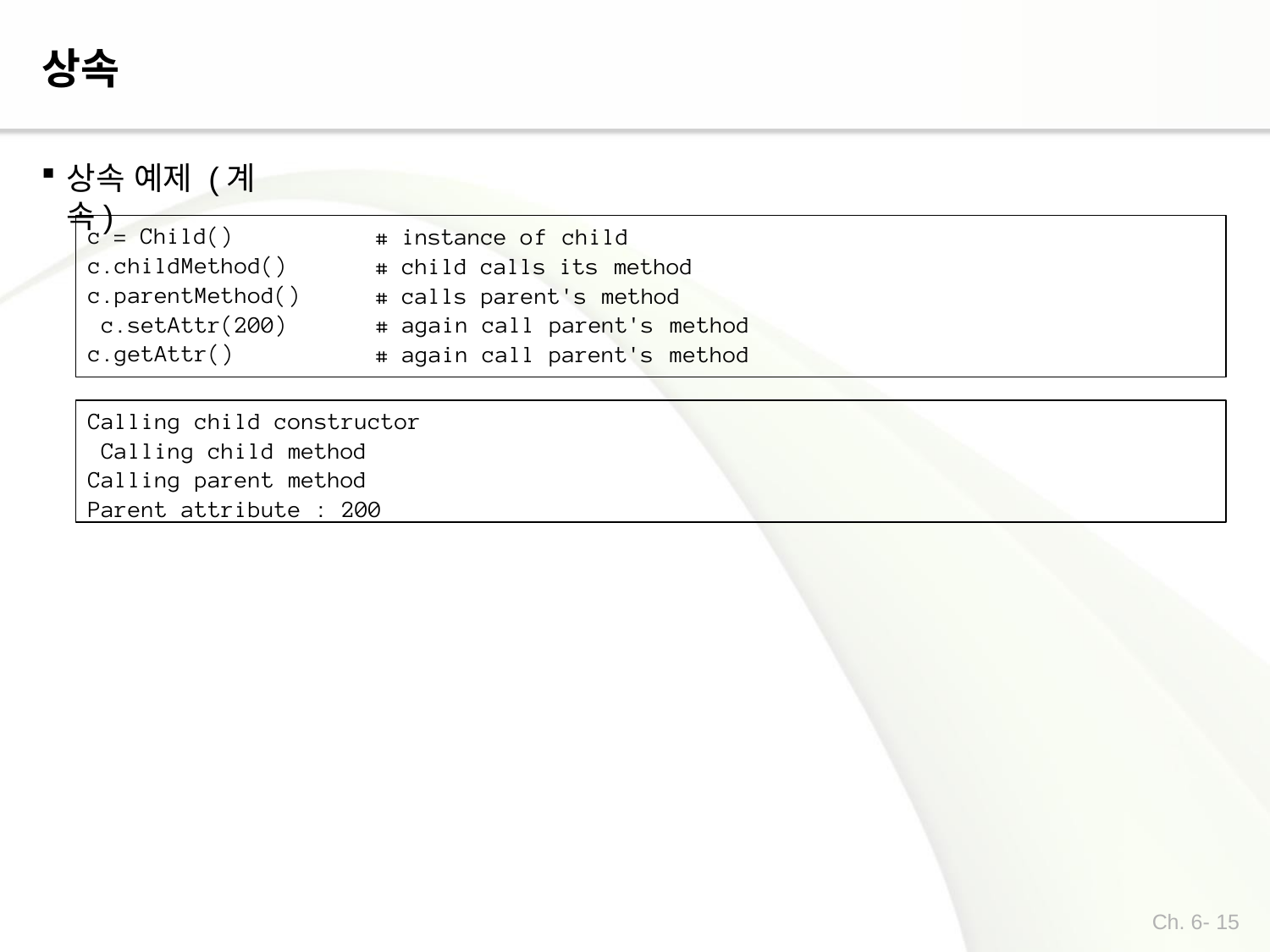

상속

상속 예제 (계속)

c = Child()  c.childMethod()  c.parentMethod()  c.setAttr(200)  c.getAttr()
# instance of child
# child calls its method
# calls parent's method
# again call parent's method
# again call parent's method
Calling child constructor  Calling child method  Calling parent method  Parent attribute : 200
Ch. 6- 15